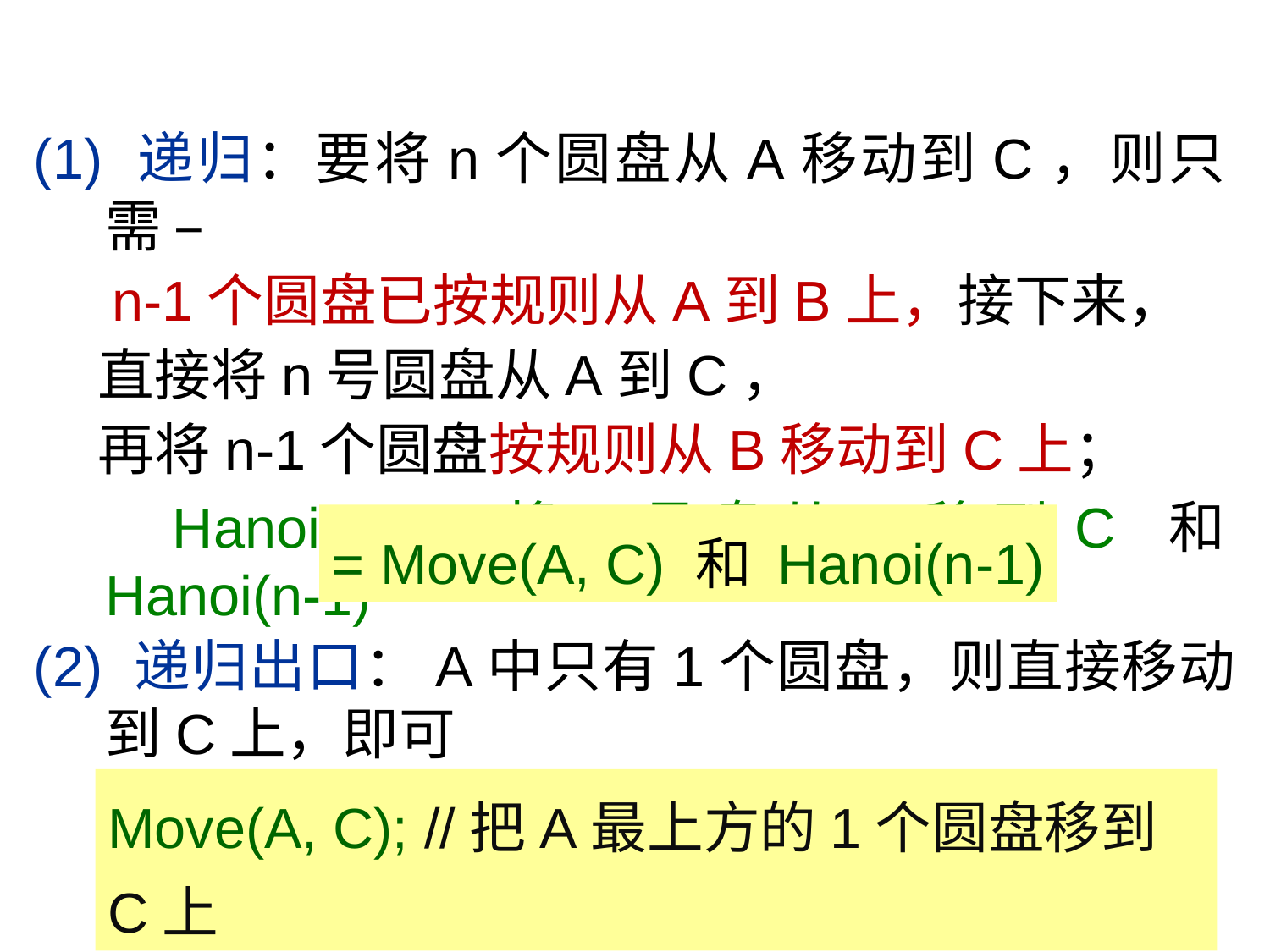

递归：要将n个圆盘从A移动到C，则只需 –
     n-1个圆盘已按规则从A到B上，接下来，
    直接将n号圆盘从A到C，
    再将n-1个圆盘按规则从B移动到C上；
     Hanoi(n) = 将n号盘从A移到C 和 Hanoi(n-1)
= Move(A, C) 和 Hanoi(n-1)
(2) 递归出口：A中只有1个圆盘，则直接移动到C上，即可
Move(A, C); //把A最上方的1个圆盘移到C上